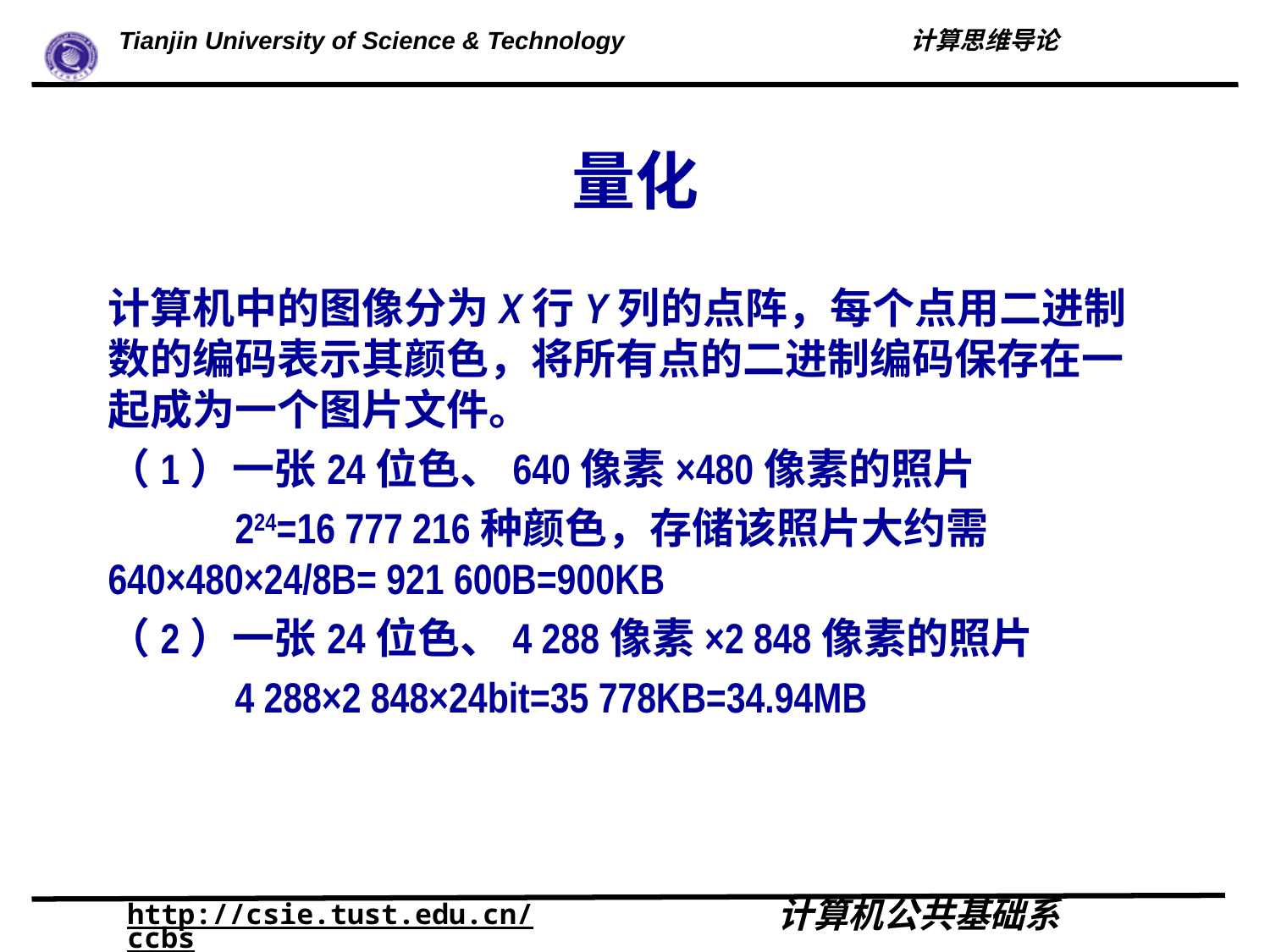

# 量化
计算机中的图像分为X行Y列的点阵，每个点用二进制数的编码表示其颜色，将所有点的二进制编码保存在一起成为一个图片文件。
（1）一张24位色、640像素×480像素的照片
	224=16 777 216种颜色，存储该照片大约需	640×480×24/8B= 921 600B=900KB
（2）一张24位色、4 288像素×2 848像素的照片
	4 288×2 848×24bit=35 778KB=34.94MB